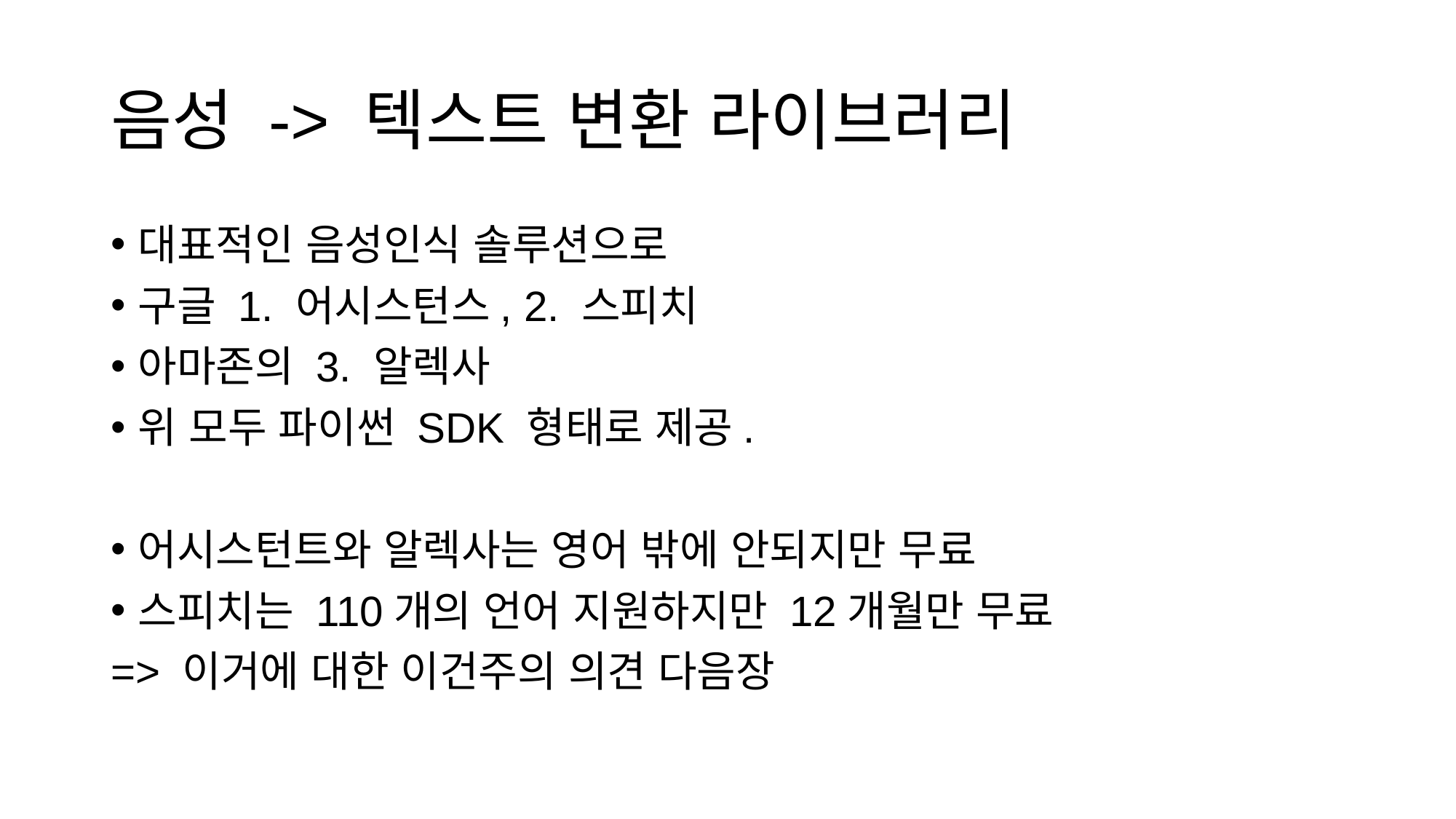

# 음성 -> 텍스트 변환 라이브러리
대표적인 음성인식 솔루션으로
구글 1. 어시스턴스, 2. 스피치
아마존의 3. 알렉사
위 모두 파이썬 SDK 형태로 제공.

어시스턴트와 알렉사는 영어 밖에 안되지만 무료
스피치는 110개의 언어 지원하지만 12개월만 무료
=> 이거에 대한 이건주의 의견 다음장